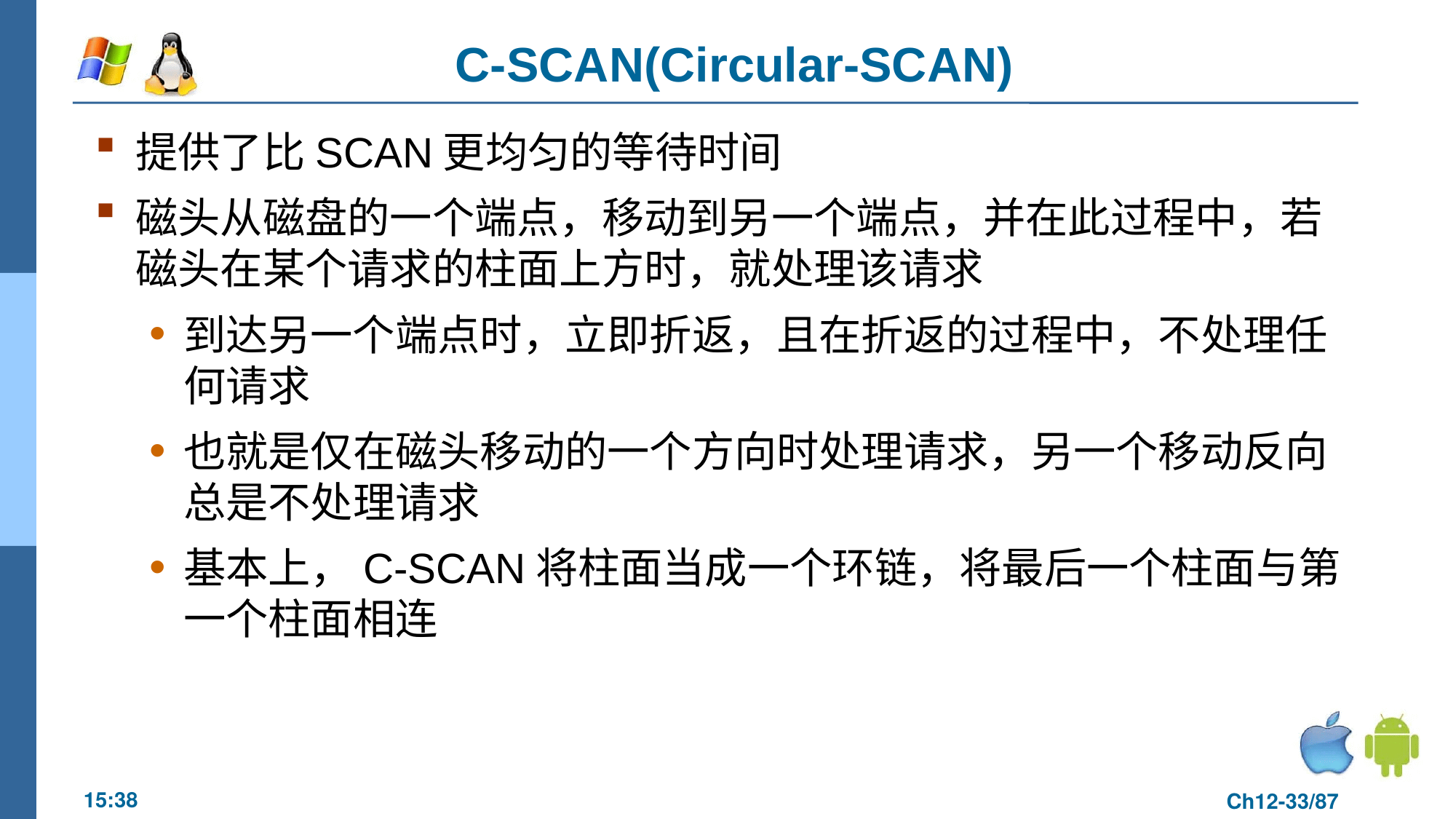

# C-SCAN(Circular-SCAN)
提供了比SCAN更均匀的等待时间
磁头从磁盘的一个端点，移动到另一个端点，并在此过程中，若磁头在某个请求的柱面上方时，就处理该请求
到达另一个端点时，立即折返，且在折返的过程中，不处理任何请求
也就是仅在磁头移动的一个方向时处理请求，另一个移动反向总是不处理请求
基本上，C-SCAN将柱面当成一个环链，将最后一个柱面与第一个柱面相连